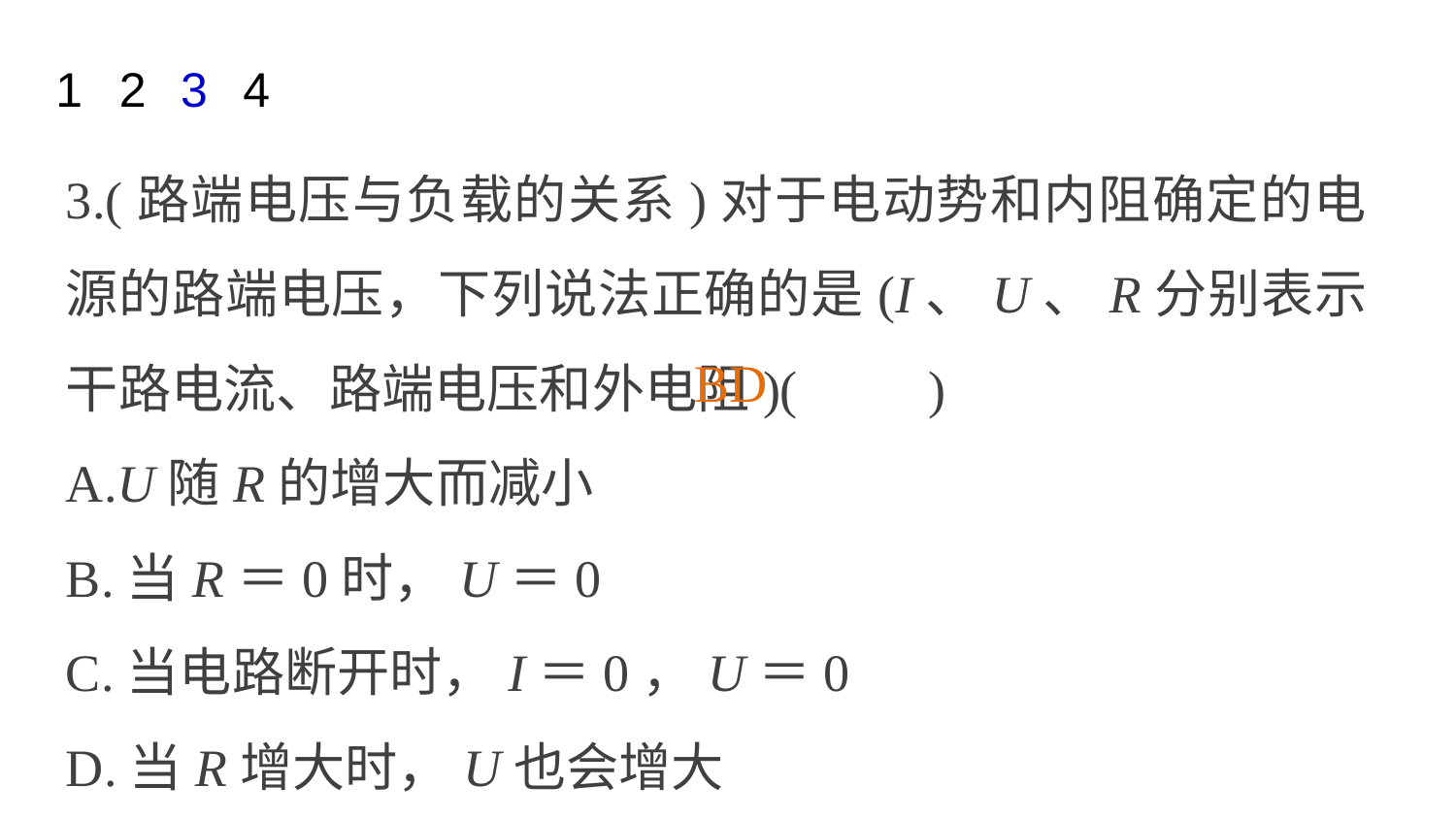

1
2
3
4
3.(路端电压与负载的关系)对于电动势和内阻确定的电源的路端电压，下列说法正确的是(I、U、R分别表示干路电流、路端电压和外电阻)(　　)
A.U随R的增大而减小
B.当R＝0时，U＝0
C.当电路断开时，I＝0，U＝0
D.当R增大时，U也会增大
BD